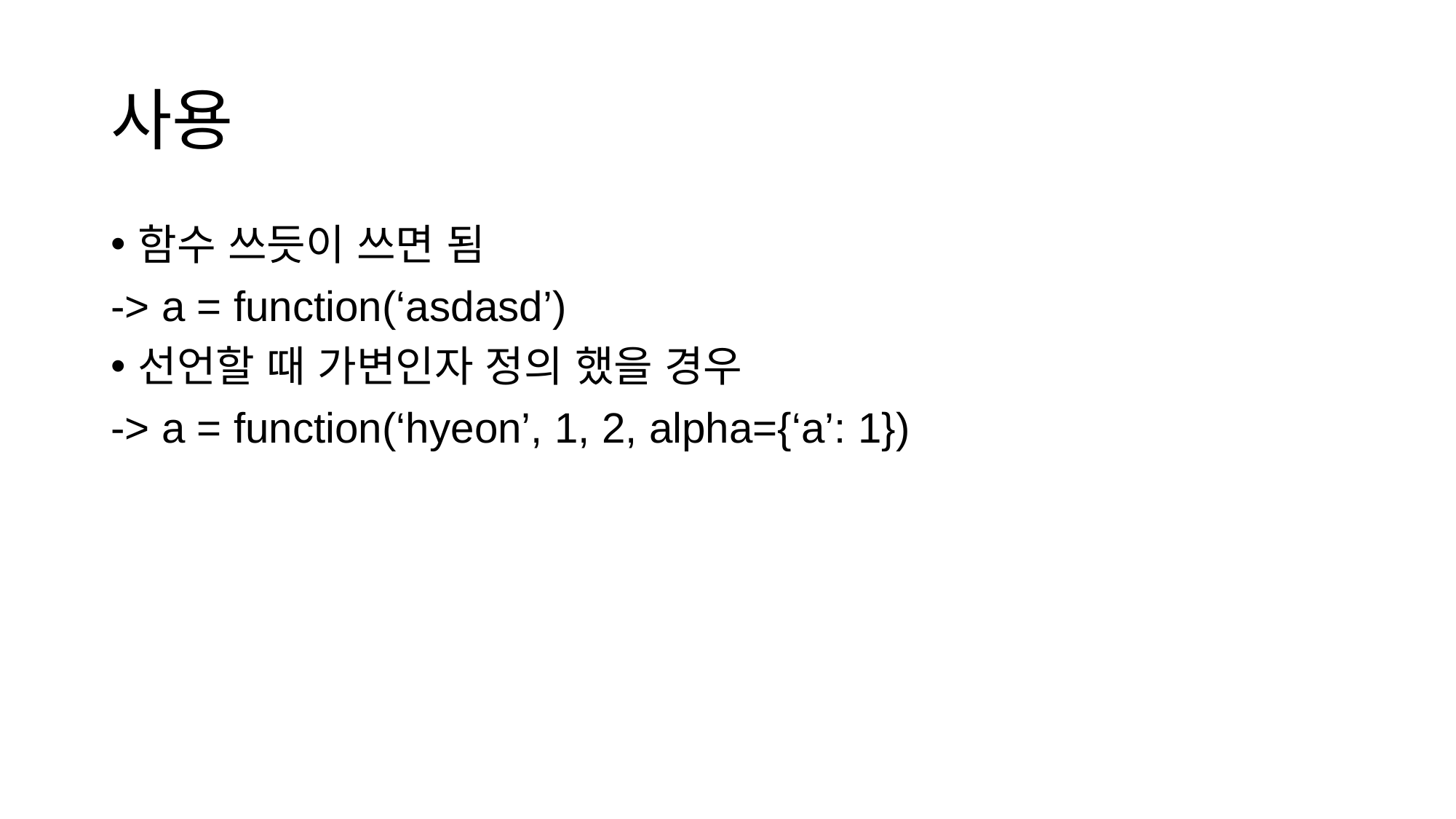

# 사용
함수 쓰듯이 쓰면 됨
-> a = function(‘asdasd’)
선언할 때 가변인자 정의 했을 경우
-> a = function(‘hyeon’, 1, 2, alpha={‘a’: 1})